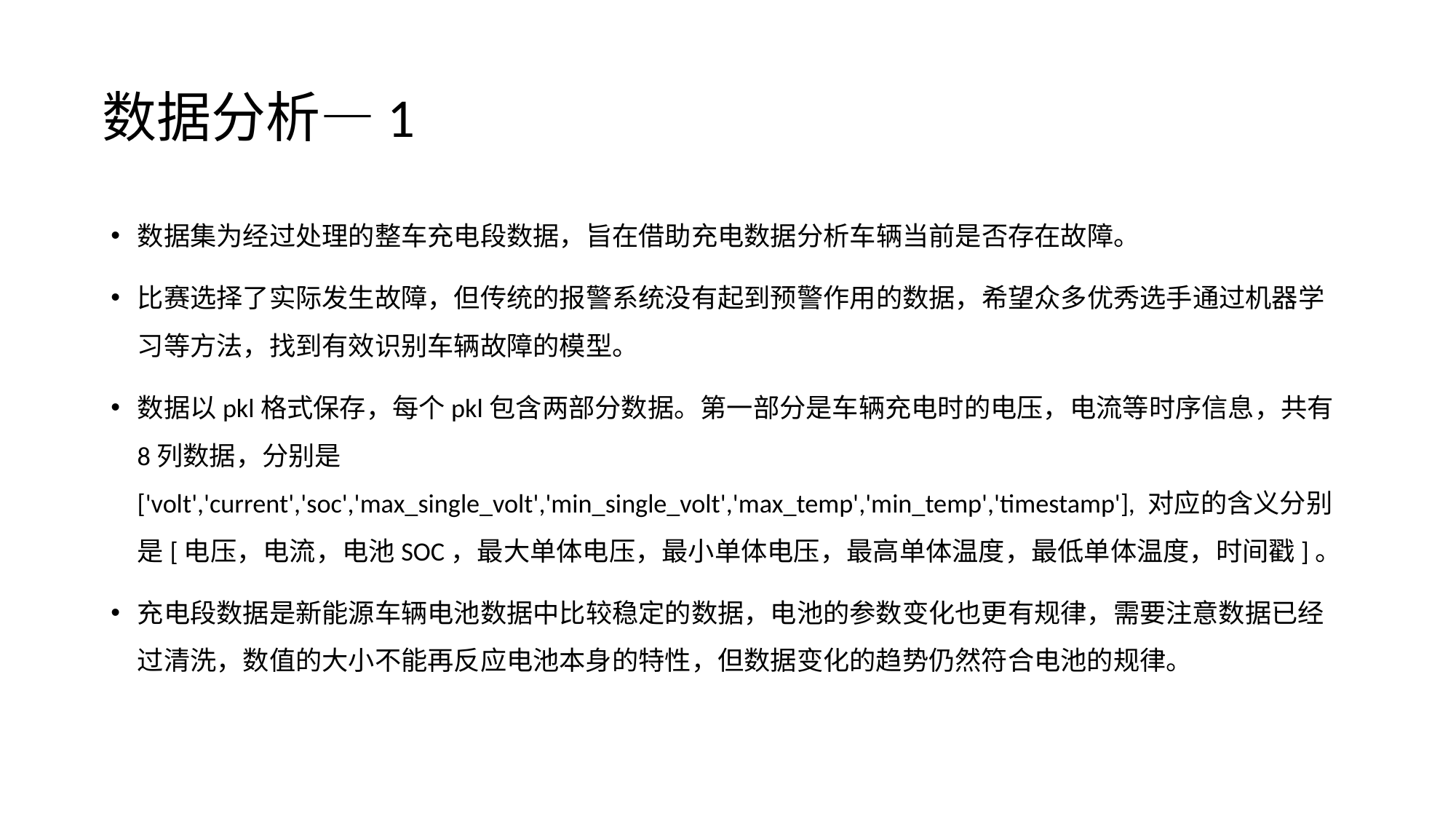

# 数据分析—1

数据集为经过处理的整车充电段数据，旨在借助充电数据分析车辆当前是否存在故障。
比赛选择了实际发生故障，但传统的报警系统没有起到预警作用的数据，希望众多优秀选手通过机器学习等方法，找到有效识别车辆故障的模型。
数据以pkl格式保存，每个pkl包含两部分数据。第一部分是车辆充电时的电压，电流等时序信息，共有8列数据，分别是['volt','current','soc','max_single_volt','min_single_volt','max_temp','min_temp','timestamp'], 对应的含义分别是[电压，电流，电池SOC，最大单体电压，最小单体电压，最高单体温度，最低单体温度，时间戳]。
充电段数据是新能源车辆电池数据中比较稳定的数据，电池的参数变化也更有规律，需要注意数据已经过清洗，数值的大小不能再反应电池本身的特性，但数据变化的趋势仍然符合电池的规律。